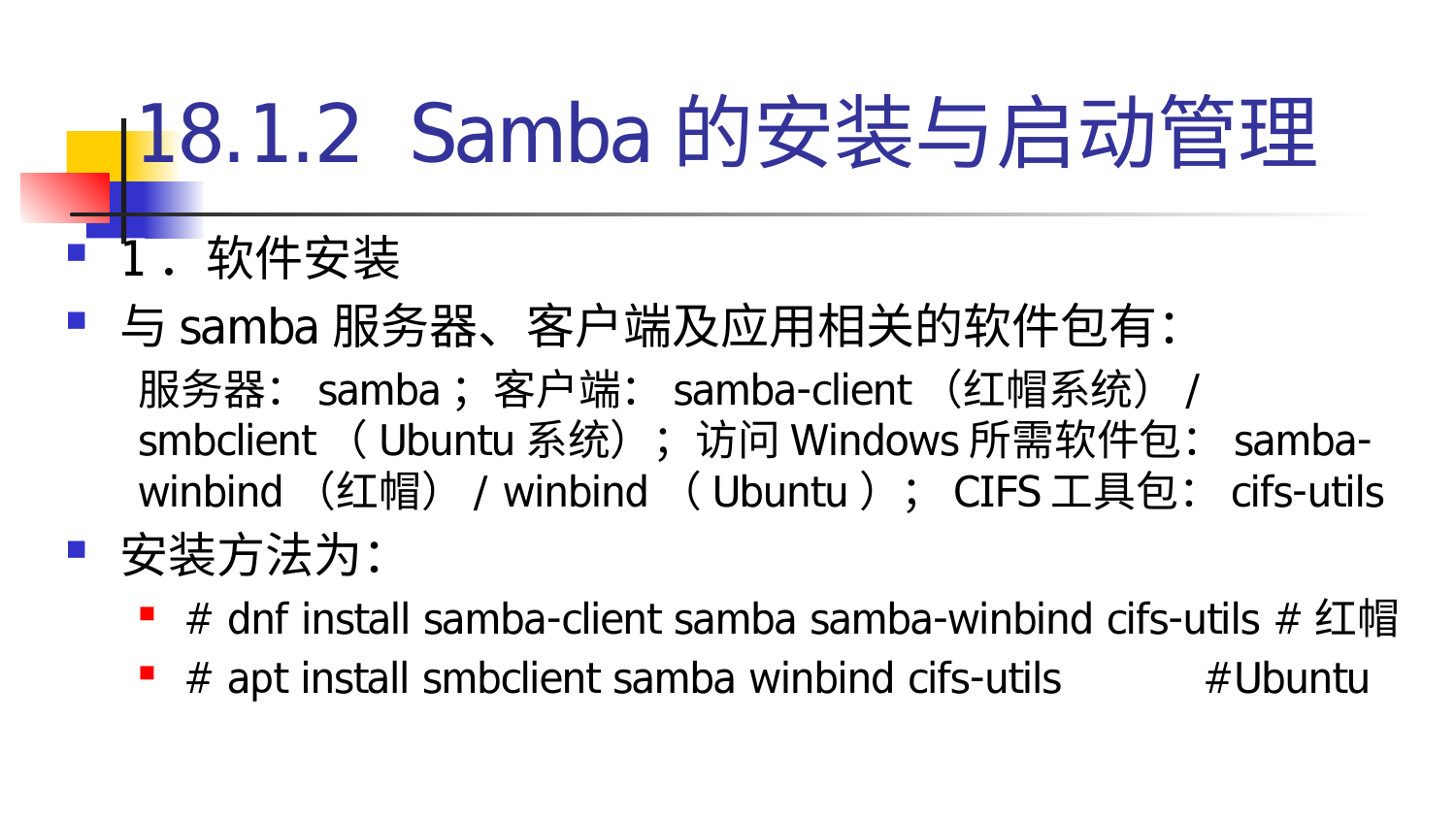

# 18.1.2  Samba的安装与启动管理
1．软件安装
与samba服务器、客户端及应用相关的软件包有：
服务器：samba；客户端：samba-client（红帽系统）/smbclient（Ubuntu系统）；访问Windows所需软件包：samba-winbind（红帽）/ winbind（Ubuntu）；CIFS工具包：cifs-utils
安装方法为：
# dnf install samba-client samba samba-winbind cifs-utils #红帽
# apt install smbclient samba winbind cifs-utils 	#Ubuntu